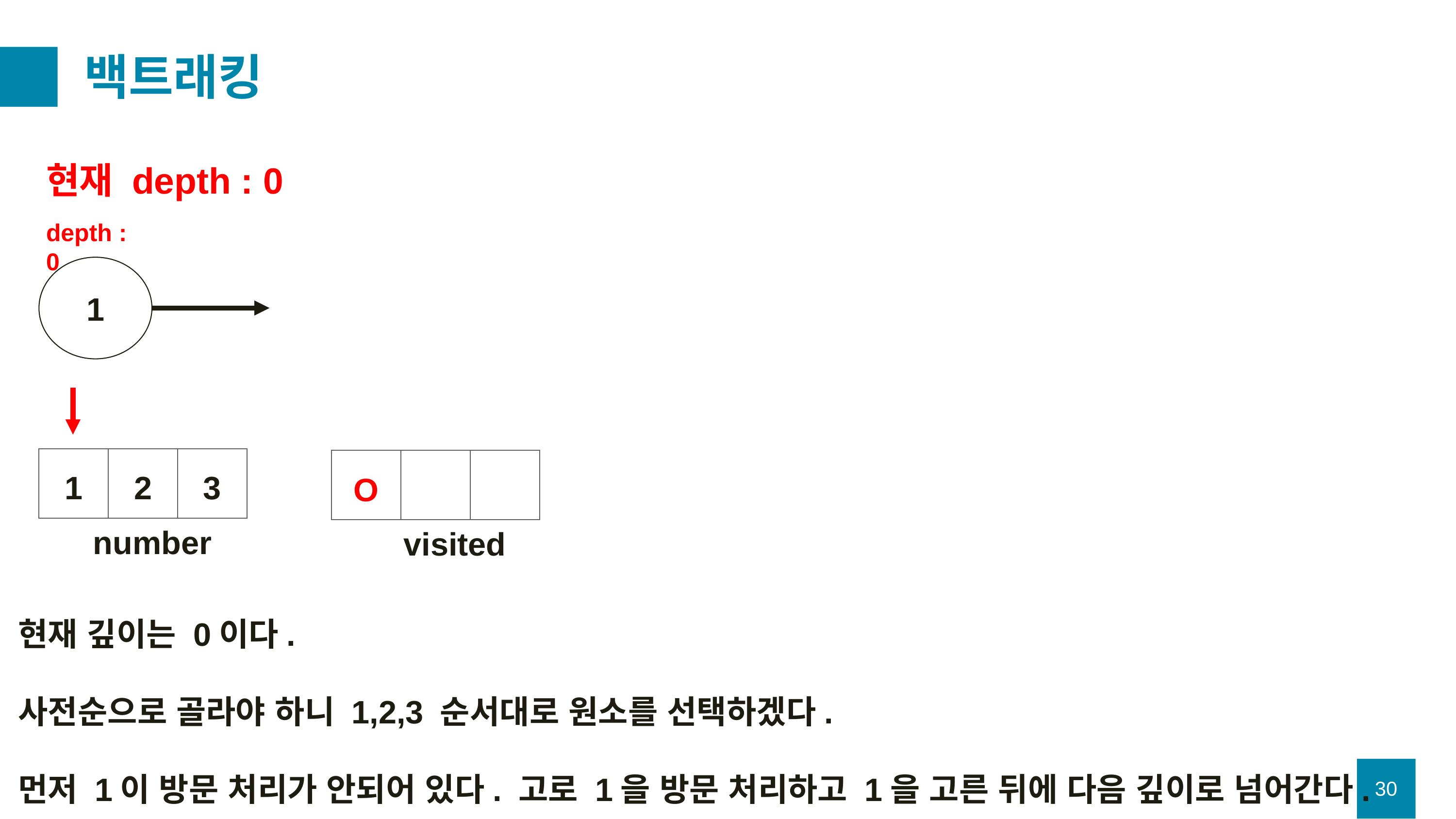

# 백트래킹
현재 depth : 0
depth : 0
1
| 1 | 2 | 3 |
| --- | --- | --- |
| O |  |  |
| --- | --- | --- |
number
visited
현재 깊이는 0이다.

사전순으로 골라야 하니 1,2,3 순서대로 원소를 선택하겠다.

먼저 1이 방문 처리가 안되어 있다. 고로 1을 방문 처리하고 1을 고른 뒤에 다음 깊이로 넘어간다.
30